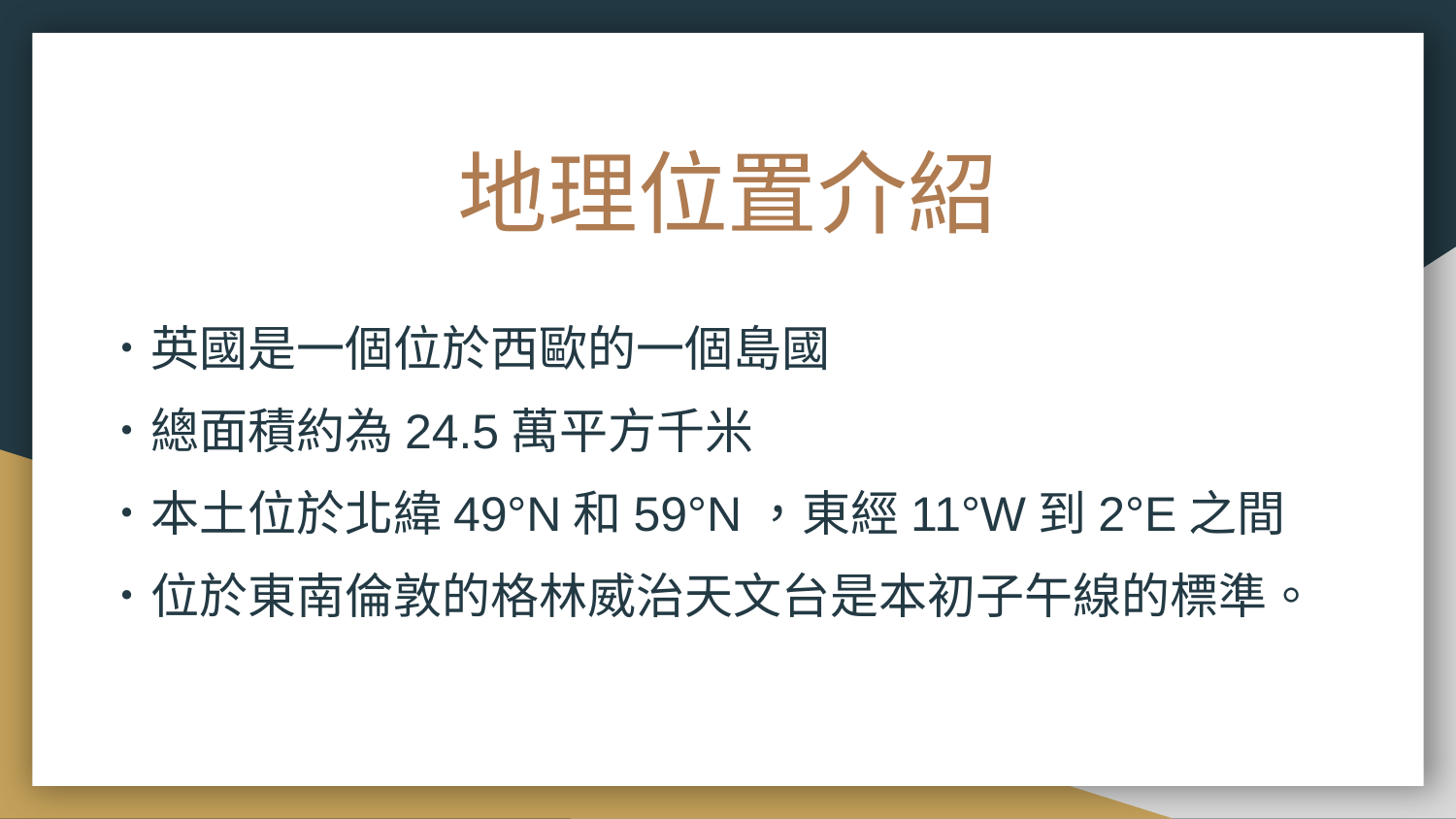

# 地理位置介紹

˙英國是一個位於西歐的一個島國
˙總面積約為24.5萬平方千米
˙本土位於北緯49°N和59°N，東經11°W到2°E之間
˙位於東南倫敦的格林威治天文台是本初子午線的標準。